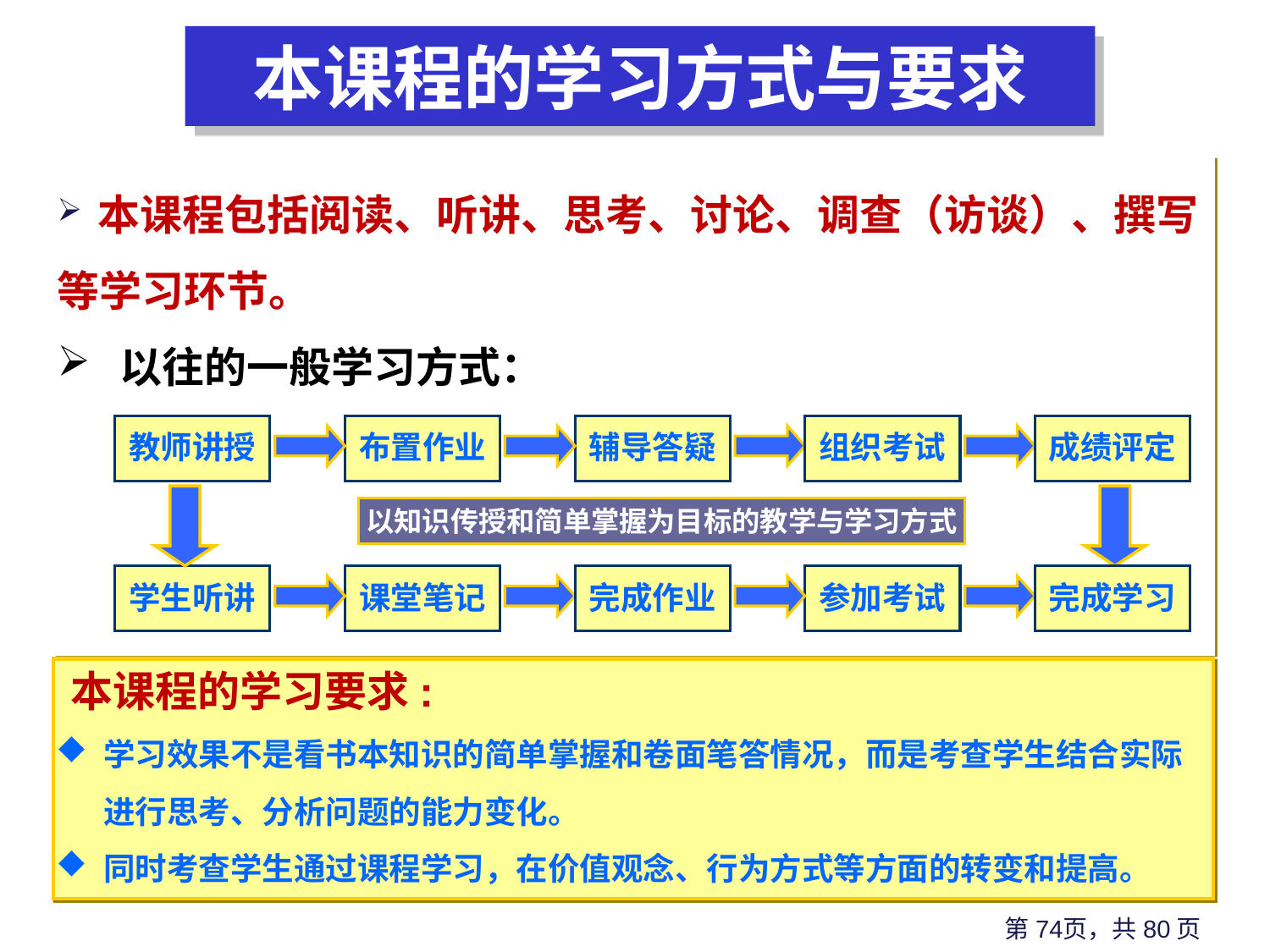

本课程的学习方式与要求
 本课程包括阅读、听讲、思考、讨论、调查（访谈）、撰写等学习环节。
  以往的一般学习方式：
教师讲授
布置作业
辅导答疑
组织考试
成绩评定

以知识传授和简单掌握为目标的教学与学习方式
学生听讲
课堂笔记
完成作业
参加考试
完成学习

 本课程的学习要求:
学习效果不是看书本知识的简单掌握和卷面笔答情况，而是考查学生结合实际进行思考、分析问题的能力变化。
同时考查学生通过课程学习，在价值观念、行为方式等方面的转变和提高。
第74页，共75页
第74页，共80页